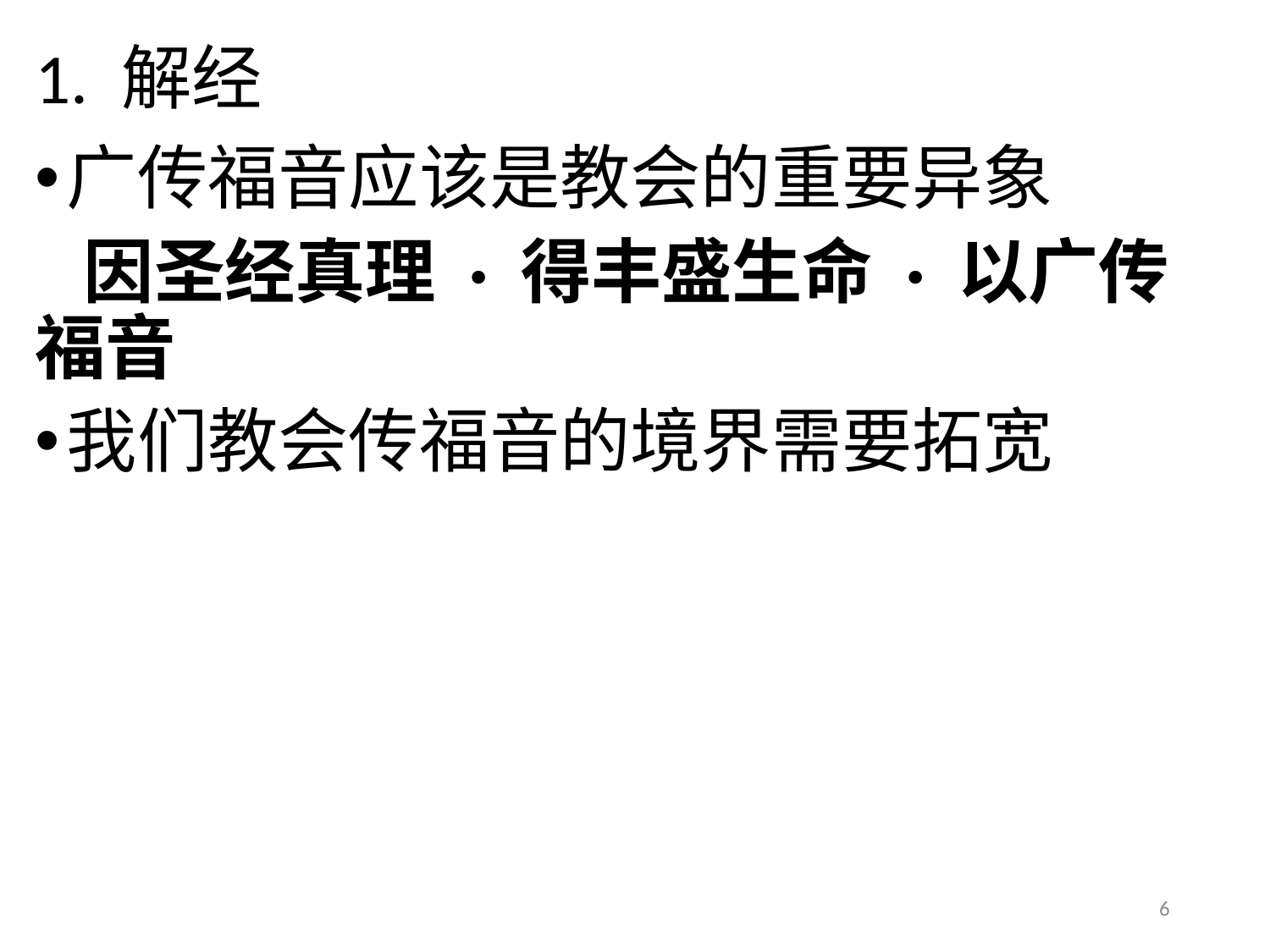

# 1. 解经
广传福音应该是教会的重要异象
  因圣经真理 · 得丰盛生命 · 以广传福音
我们教会传福音的境界需要拓宽

6